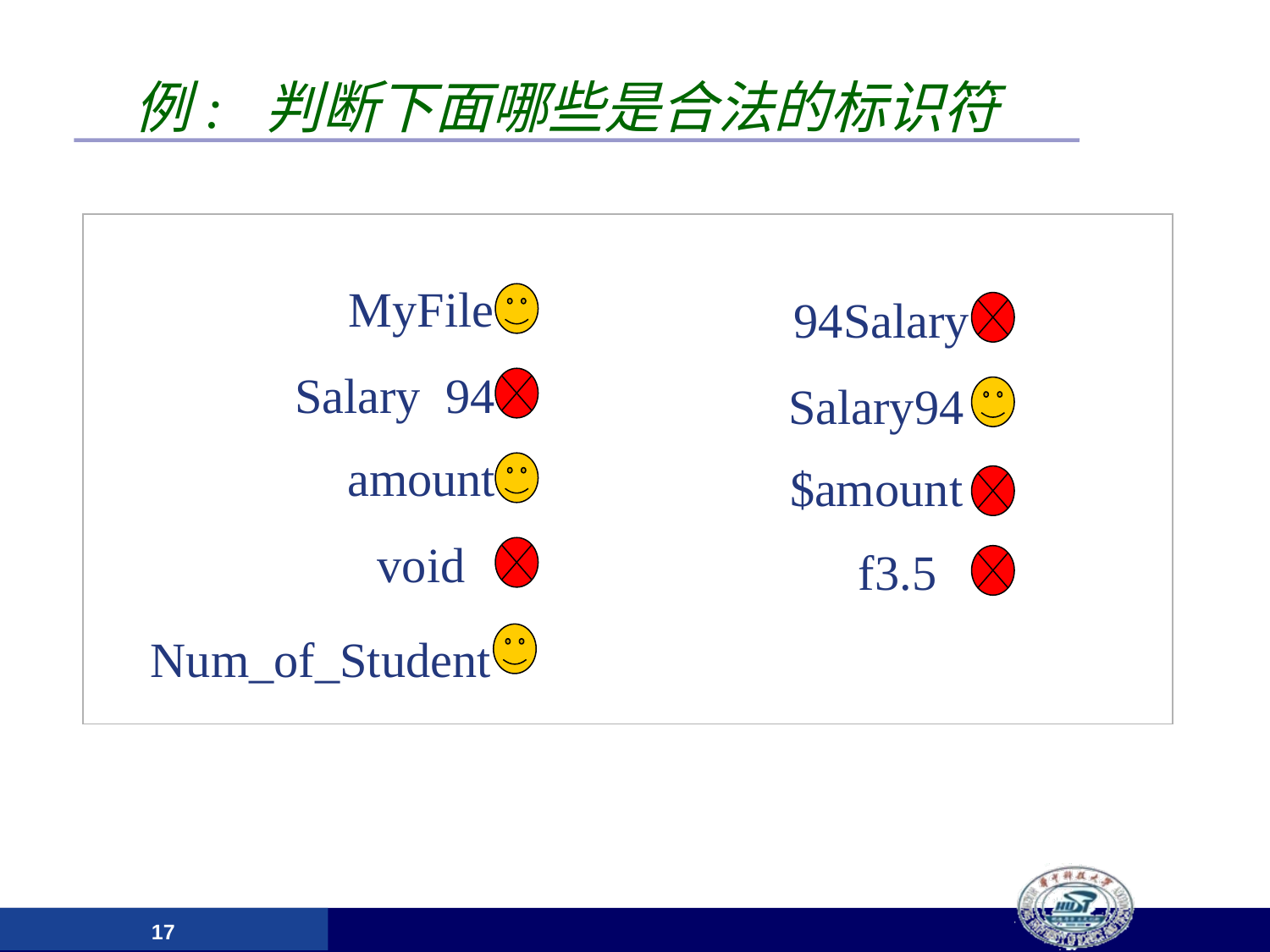

2.2.3   标识习题符
# 例:  判断下面哪些是合法的标识符

MyFile
94Salary

Salary  94

Salary94

amount
$amount

void
f3.5

Num_of_Student

17